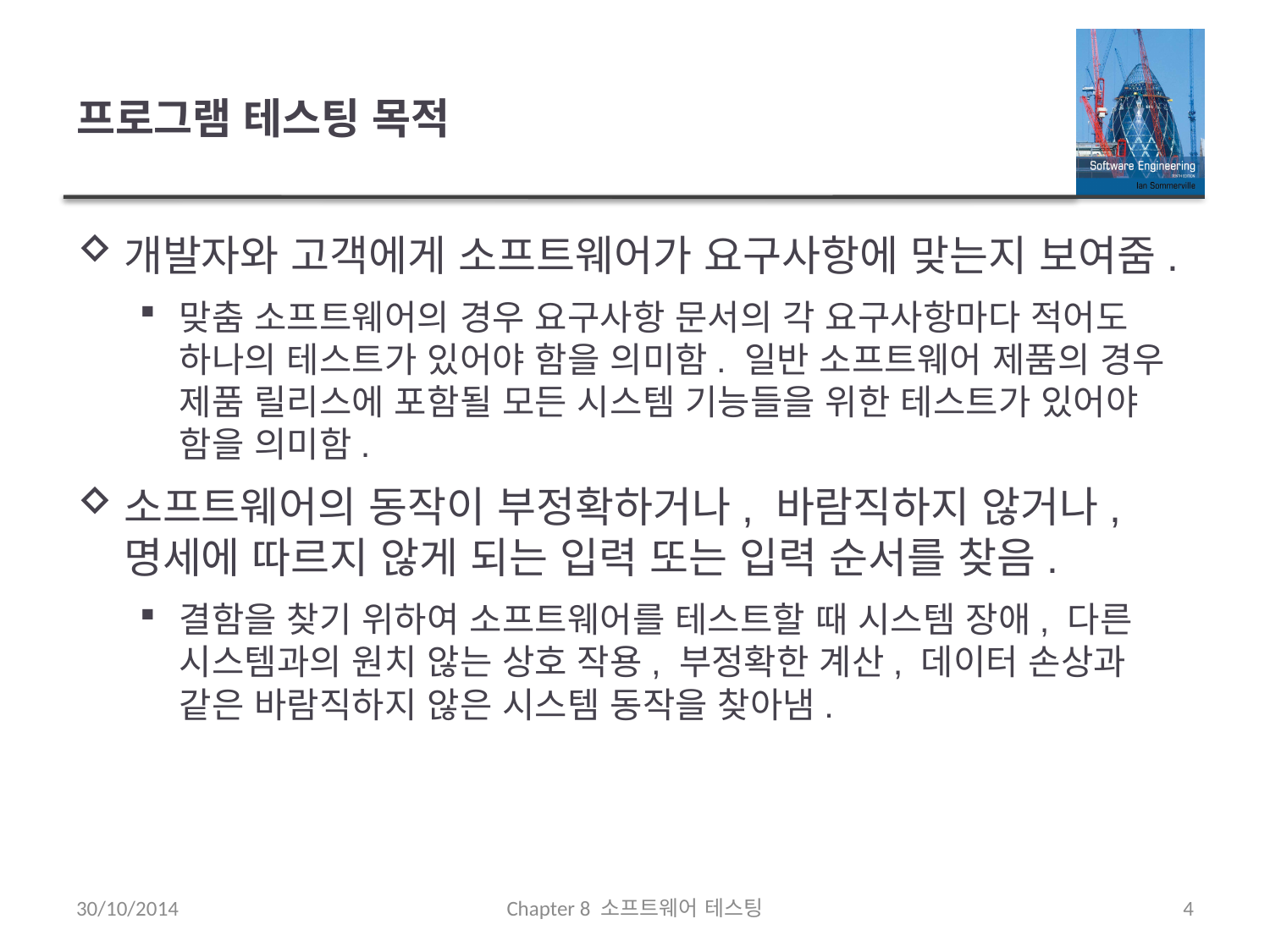

# 프로그램 테스팅 목적
개발자와 고객에게 소프트웨어가 요구사항에 맞는지 보여줌.
맞춤 소프트웨어의 경우 요구사항 문서의 각 요구사항마다 적어도 하나의 테스트가 있어야 함을 의미함. 일반 소프트웨어 제품의 경우 제품 릴리스에 포함될 모든 시스템 기능들을 위한 테스트가 있어야 함을 의미함.
소프트웨어의 동작이 부정확하거나, 바람직하지 않거나, 명세에 따르지 않게 되는 입력 또는 입력 순서를 찾음.
결함을 찾기 위하여 소프트웨어를 테스트할 때 시스템 장애, 다른 시스템과의 원치 않는 상호 작용, 부정확한 계산, 데이터 손상과 같은 바람직하지 않은 시스템 동작을 찾아냄.

30/10/2014
Chapter 8 소프트웨어 테스팅
4